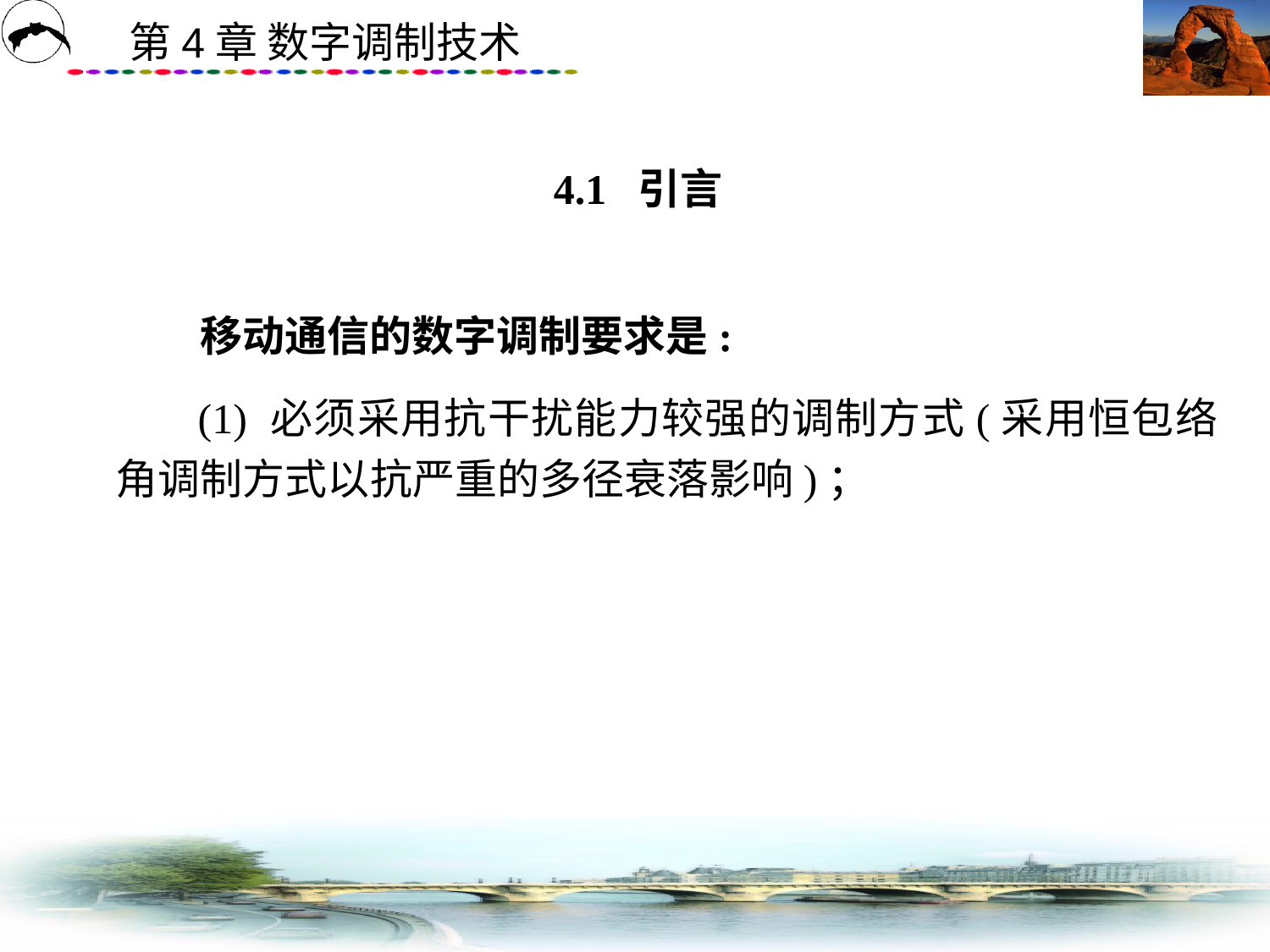

# 4.1  引言
　　移动通信的数字调制要求是:
       (1) 必须采用抗干扰能力较强的调制方式(采用恒包络角调制方式以抗严重的多径衰落影响)；